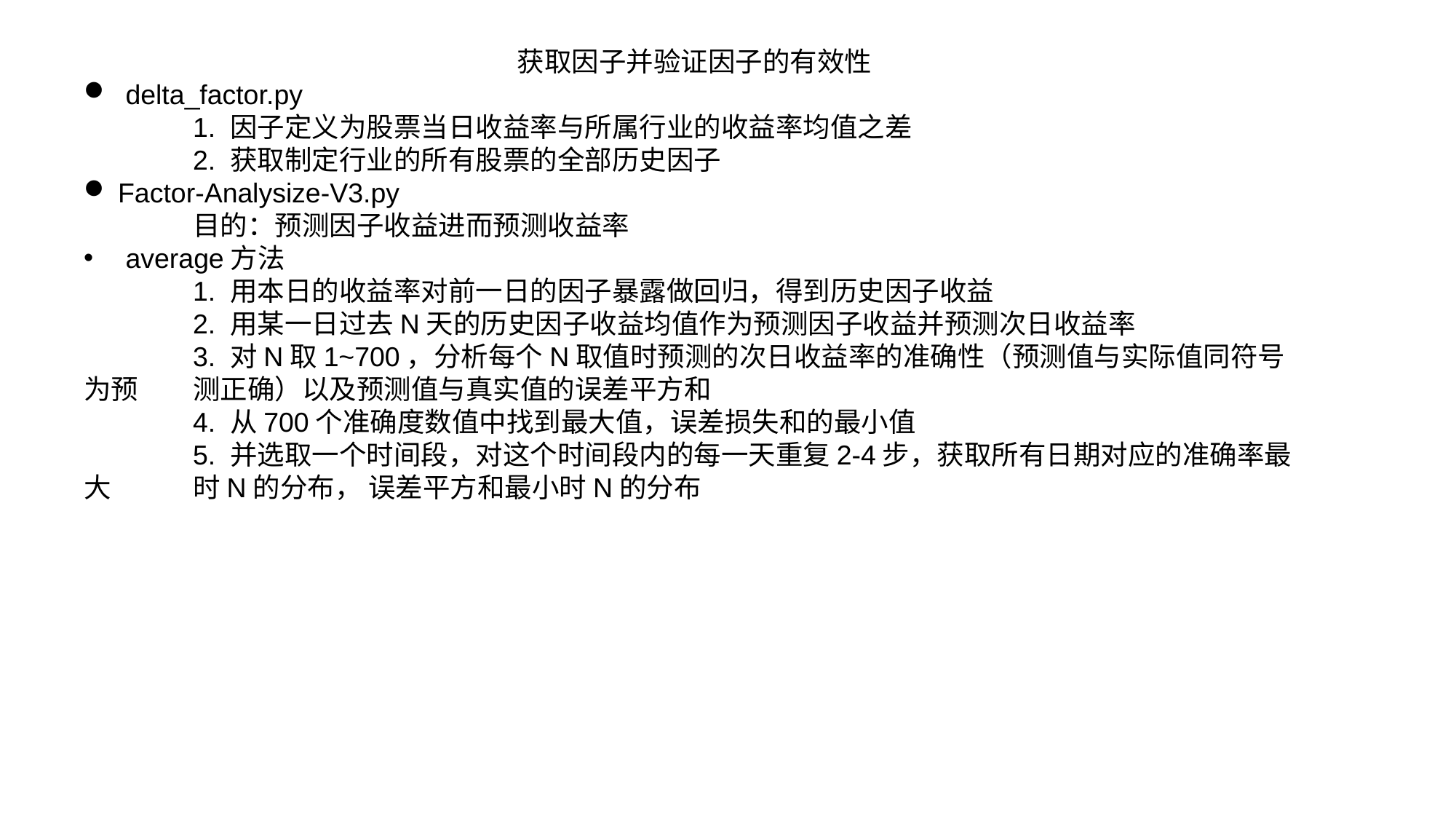

获取因子并验证因子的有效性
 delta_factor.py
	1. 因子定义为股票当日收益率与所属行业的收益率均值之差
	2. 获取制定行业的所有股票的全部历史因子
Factor-Analysize-V3.py
	目的：预测因子收益进而预测收益率
 average方法
	1. 用本日的收益率对前一日的因子暴露做回归，得到历史因子收益
	2. 用某一日过去N天的历史因子收益均值作为预测因子收益并预测次日收益率
	3. 对N取1~700，分析每个N取值时预测的次日收益率的准确性（预测值与实际值同符号为预	测正确）以及预测值与真实值的误差平方和
	4. 从700个准确度数值中找到最大值，误差损失和的最小值
	5. 并选取一个时间段，对这个时间段内的每一天重复2-4步，获取所有日期对应的准确率最大	时N的分布， 误差平方和最小时N的分布